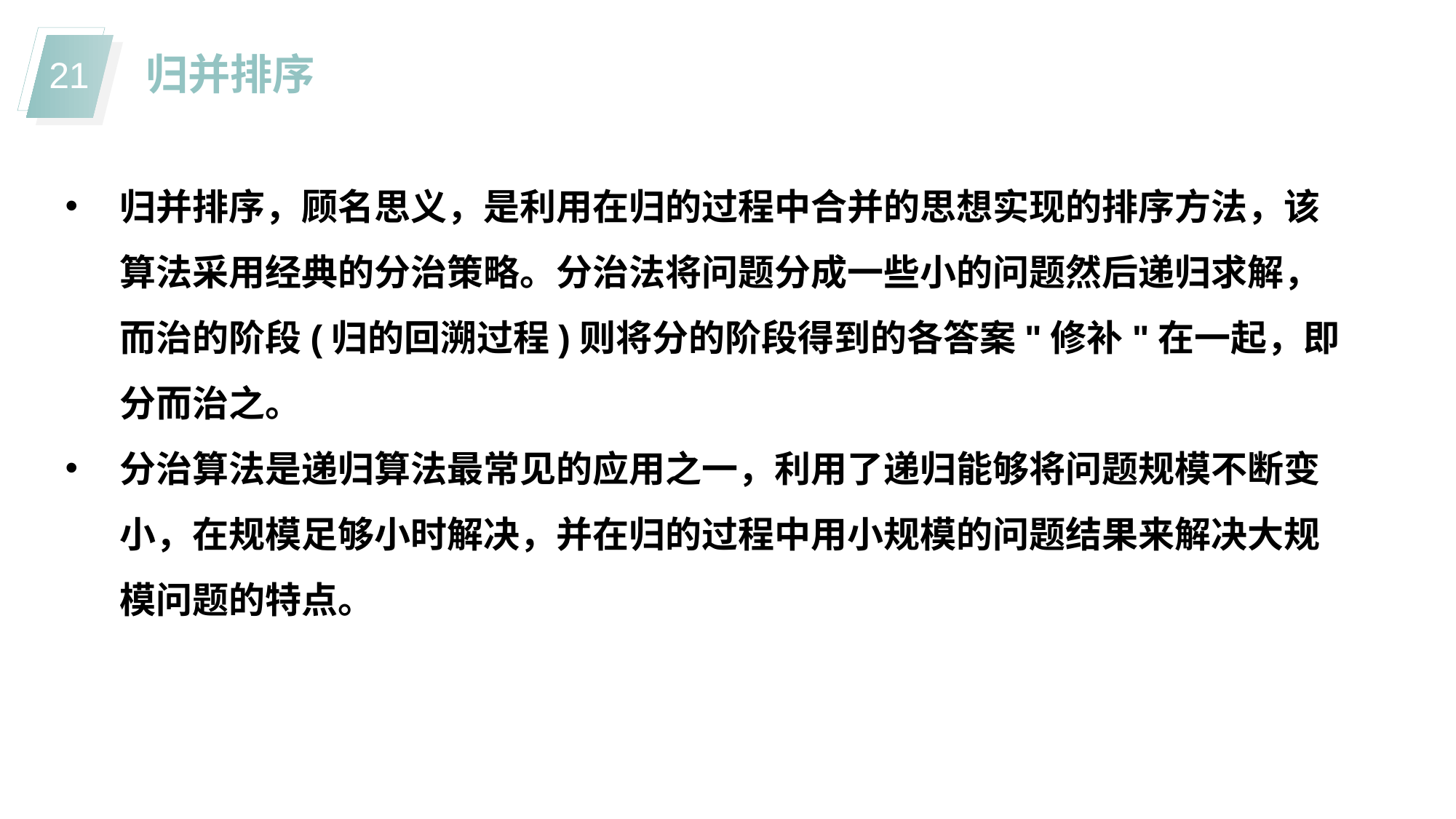

归并排序
归并排序，顾名思义，是利用在归的过程中合并的思想实现的排序方法，该算法采用经典的分治策略。分治法将问题分成一些小的问题然后递归求解，而治的阶段(归的回溯过程)则将分的阶段得到的各答案"修补"在一起，即分而治之。
分治算法是递归算法最常见的应用之一，利用了递归能够将问题规模不断变小，在规模足够小时解决，并在归的过程中用小规模的问题结果来解决大规模问题的特点。